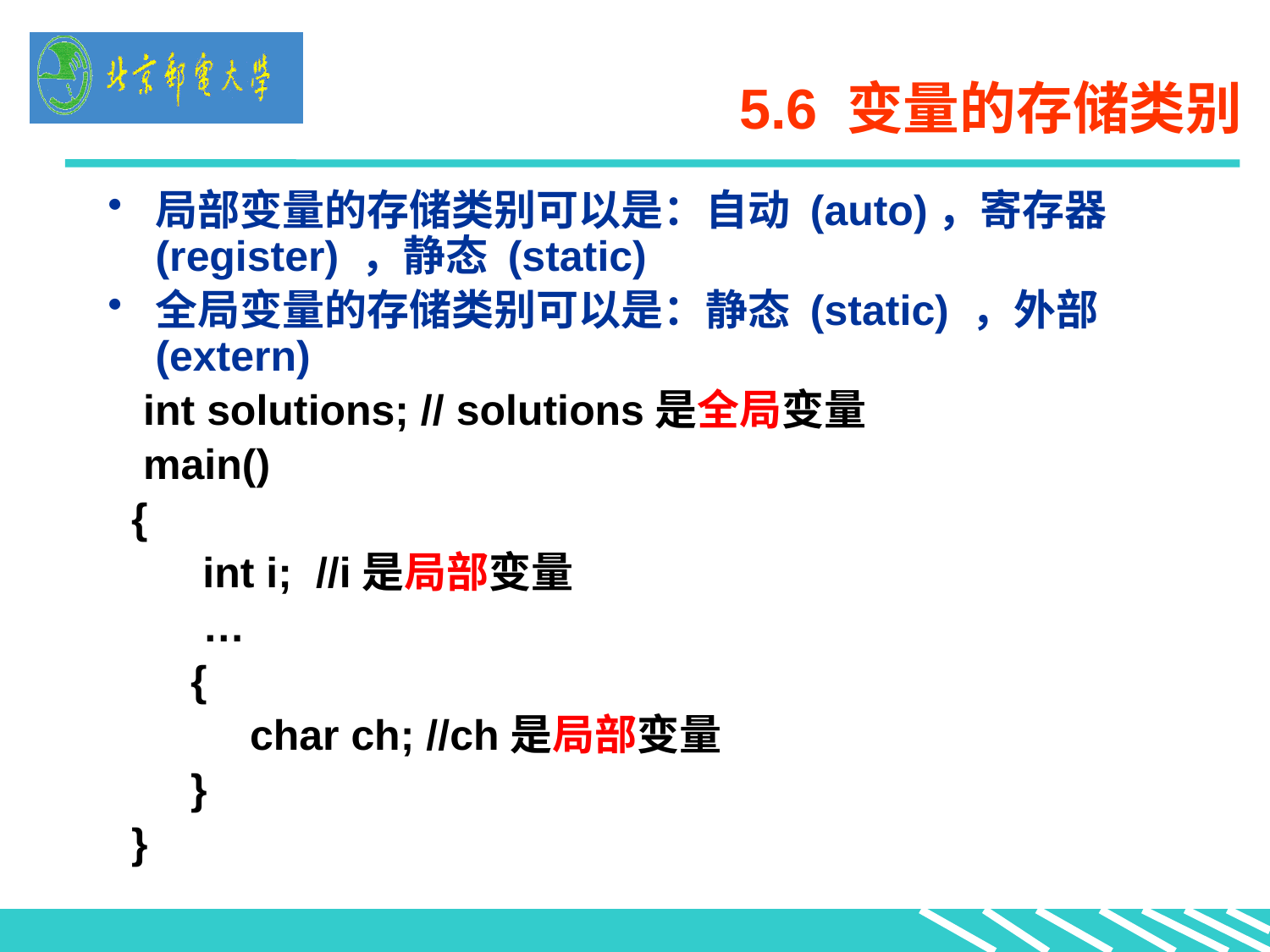

# 5.6 变量的存储类别
局部变量的存储类别可以是：自动 (auto)，寄存器 (register) ，静态 (static)
全局变量的存储类别可以是：静态 (static) ，外部 (extern)
   int solutions; // solutions是全局变量
   main()
  {
        int i;  //i是局部变量
        …
       {
            char ch; //ch是局部变量
       }
  }